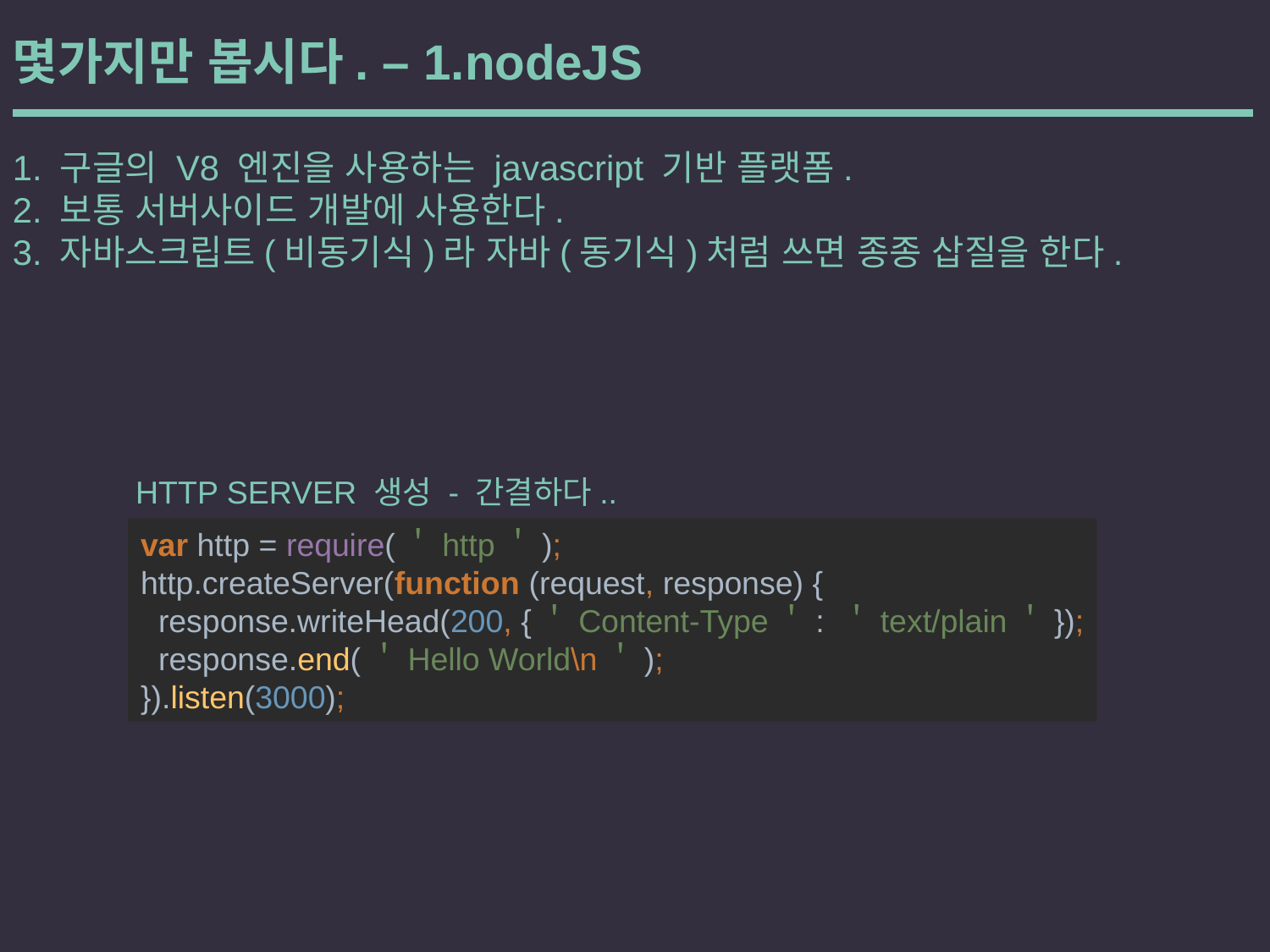

몇가지만 봅시다. – 1.nodeJS
1. 구글의 V8 엔진을 사용하는 javascript 기반 플랫폼.
2. 보통 서버사이드 개발에 사용한다.
3. 자바스크립트(비동기식)라 자바(동기식)처럼 쓰면 종종 삽질을 한다.
HTTP SERVER 생성 - 간결하다..
var http = require(＇http＇);
http.createServer(function (request, response) {
  response.writeHead(200, {＇Content-Type＇: ＇text/plain＇});
  response.end(＇Hello World\n＇);
}).listen(3000);